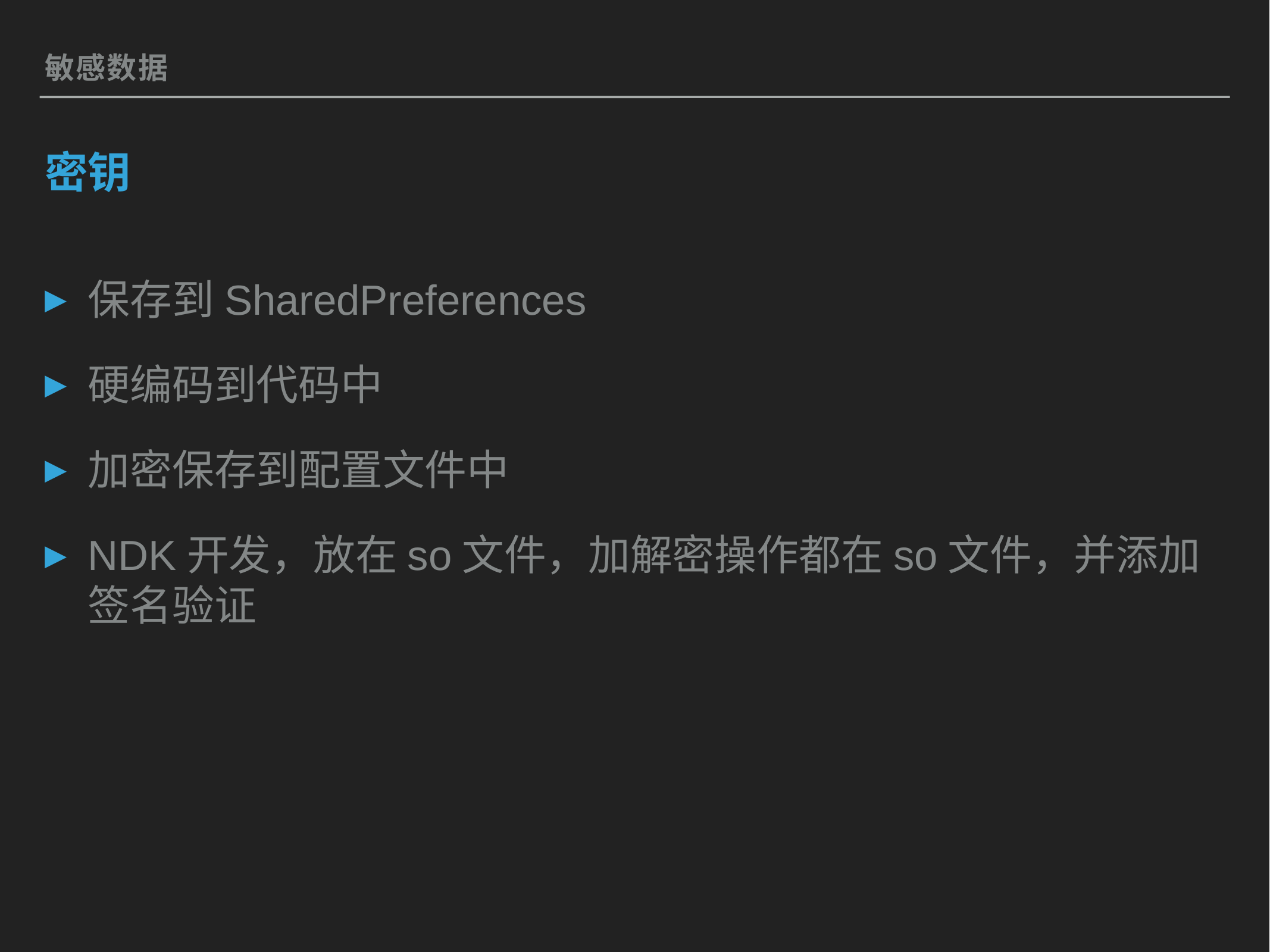

敏感数据
# 密钥
保存到SharedPreferences
硬编码到代码中
加密保存到配置文件中
NDK开发，放在so文件，加解密操作都在so文件，并添加签名验证